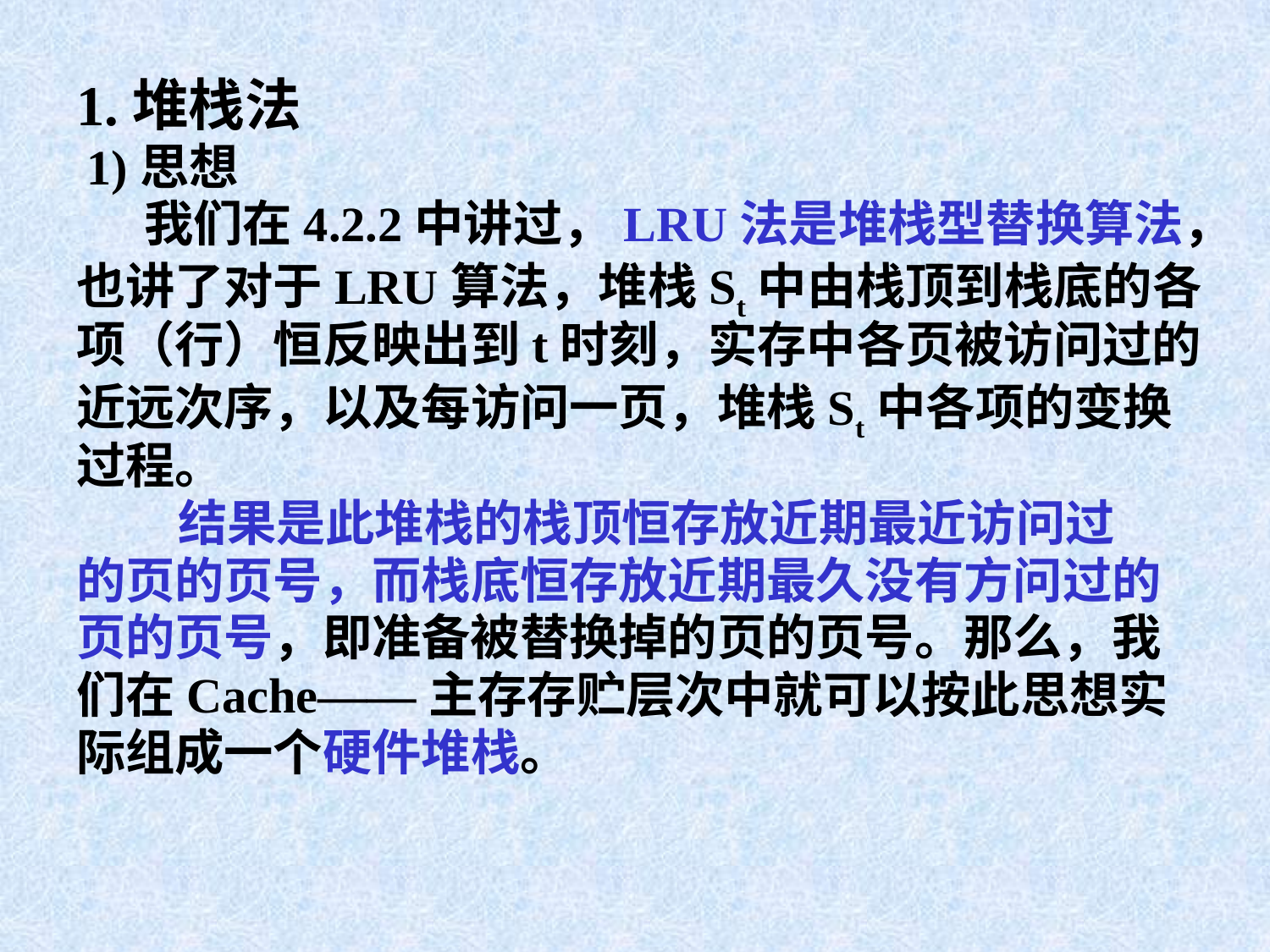

1.堆栈法
 1)思想
     我们在4.2.2中讲过，LRU法是堆栈型替换算法，
也讲了对于LRU算法，堆栈St中由栈顶到栈底的各
项（行）恒反映出到t时刻，实存中各页被访问过的
近远次序，以及每访问一页，堆栈St中各项的变换
过程。
        结果是此堆栈的栈顶恒存放近期最近访问过
的页的页号，而栈底恒存放近期最久没有方问过的
页的页号，即准备被替换掉的页的页号。那么，我
们在Cache——主存存贮层次中就可以按此思想实
际组成一个硬件堆栈。